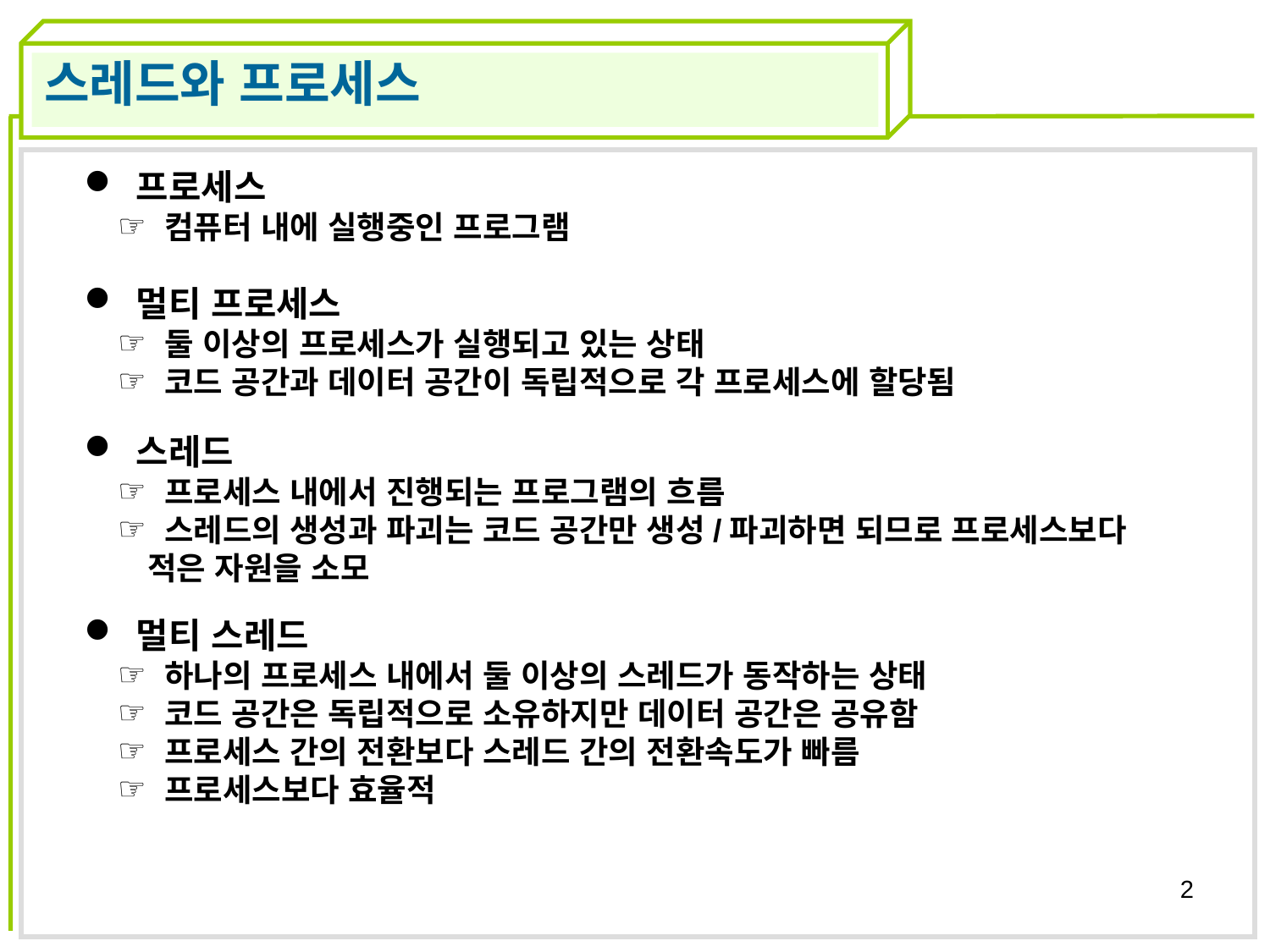

스레드와 프로세스
 프로세스
 컴퓨터 내에 실행중인 프로그램
 멀티 프로세스
 둘 이상의 프로세스가 실행되고 있는 상태
 코드 공간과 데이터 공간이 독립적으로 각 프로세스에 할당됨
 스레드
 프로세스 내에서 진행되는 프로그램의 흐름
 스레드의 생성과 파괴는 코드 공간만 생성/파괴하면 되므로 프로세스보다 적은 자원을 소모
 멀티 스레드
 하나의 프로세스 내에서 둘 이상의 스레드가 동작하는 상태
 코드 공간은 독립적으로 소유하지만 데이터 공간은 공유함
 프로세스 간의 전환보다 스레드 간의 전환속도가 빠름
 프로세스보다 효율적
2